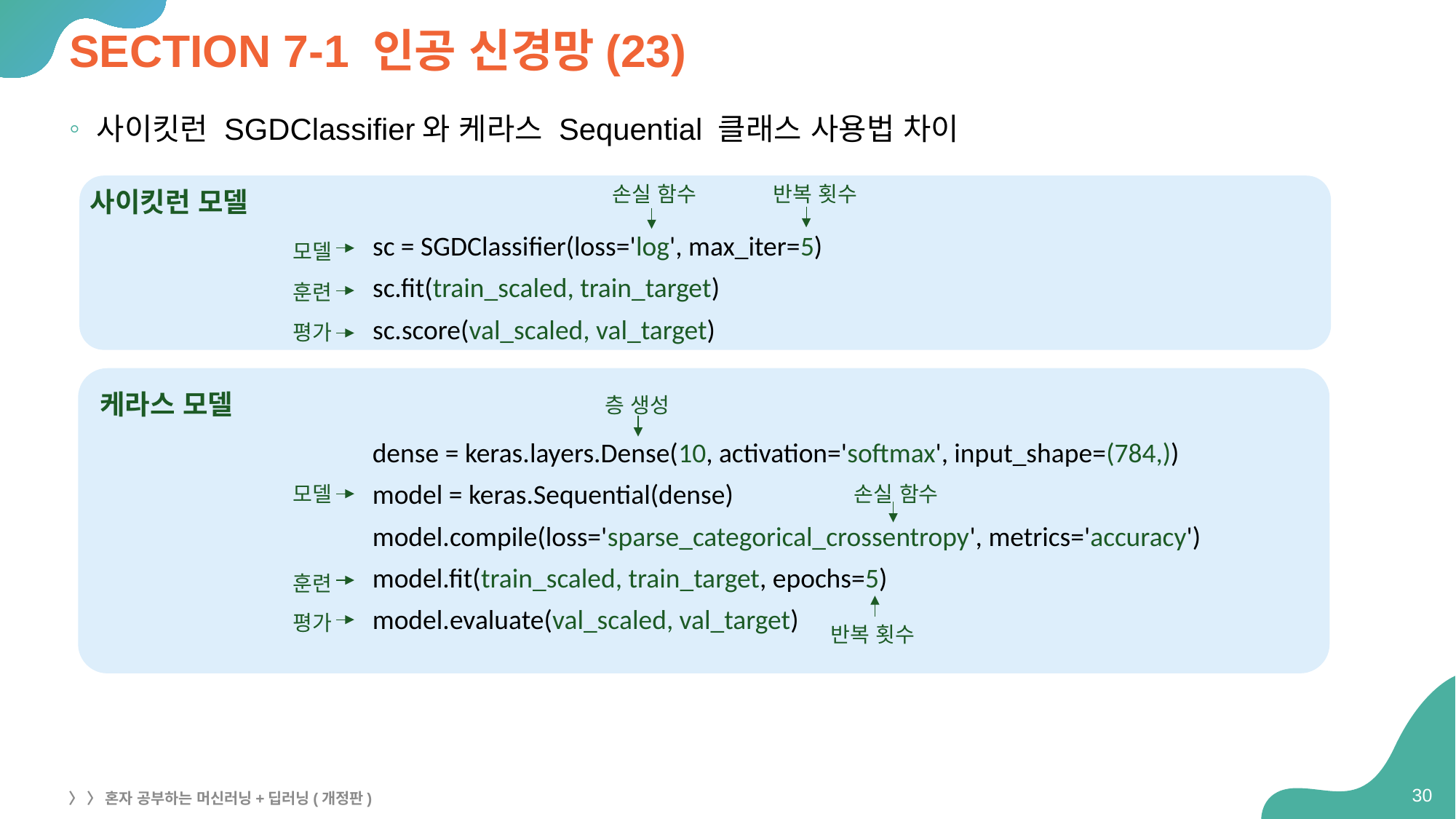

# SECTION 7-1 인공 신경망(23)
사이킷런 SGDClassifier와 케라스 Sequential 클래스 사용법 차이

손실 함수
반복 횟수
사이킷런 모델
sc = SGDClassifier(loss='log', max_iter=5)
sc.fit(train_scaled, train_target)
sc.score(val_scaled, val_target)
모델
훈련
평가

케라스 모델
층 생성
dense = keras.layers.Dense(10, activation='softmax', input_shape=(784,))
model = keras.Sequential(dense)
model.compile(loss='sparse_categorical_crossentropy', metrics='accuracy')
model.fit(train_scaled, train_target, epochs=5)
model.evaluate(val_scaled, val_target)
모델
손실 함수
훈련
평가
반복 횟수
30
〉 〉 혼자 공부하는 머신러닝+딥러닝(개정판)